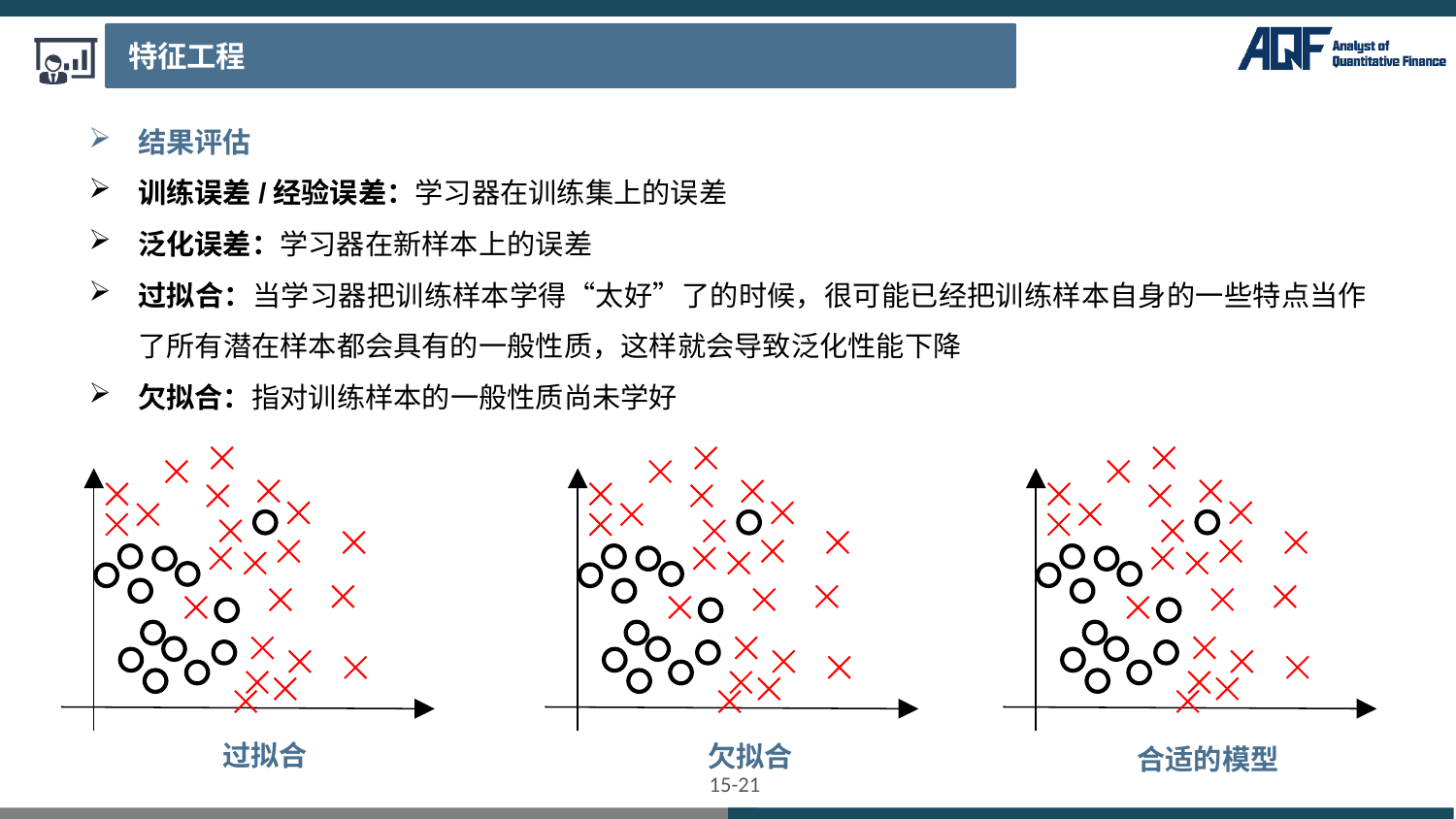

特征工程
结果评估
训练误差/经验误差：学习器在训练集上的误差
泛化误差：学习器在新样本上的误差
过拟合：当学习器把训练样本学得“太好”了的时候，很可能已经把训练样本自身的一些特点当作了所有潜在样本都会具有的一般性质，这样就会导致泛化性能下降
欠拟合：指对训练样本的一般性质尚未学好

过拟合
欠拟合
合适的模型